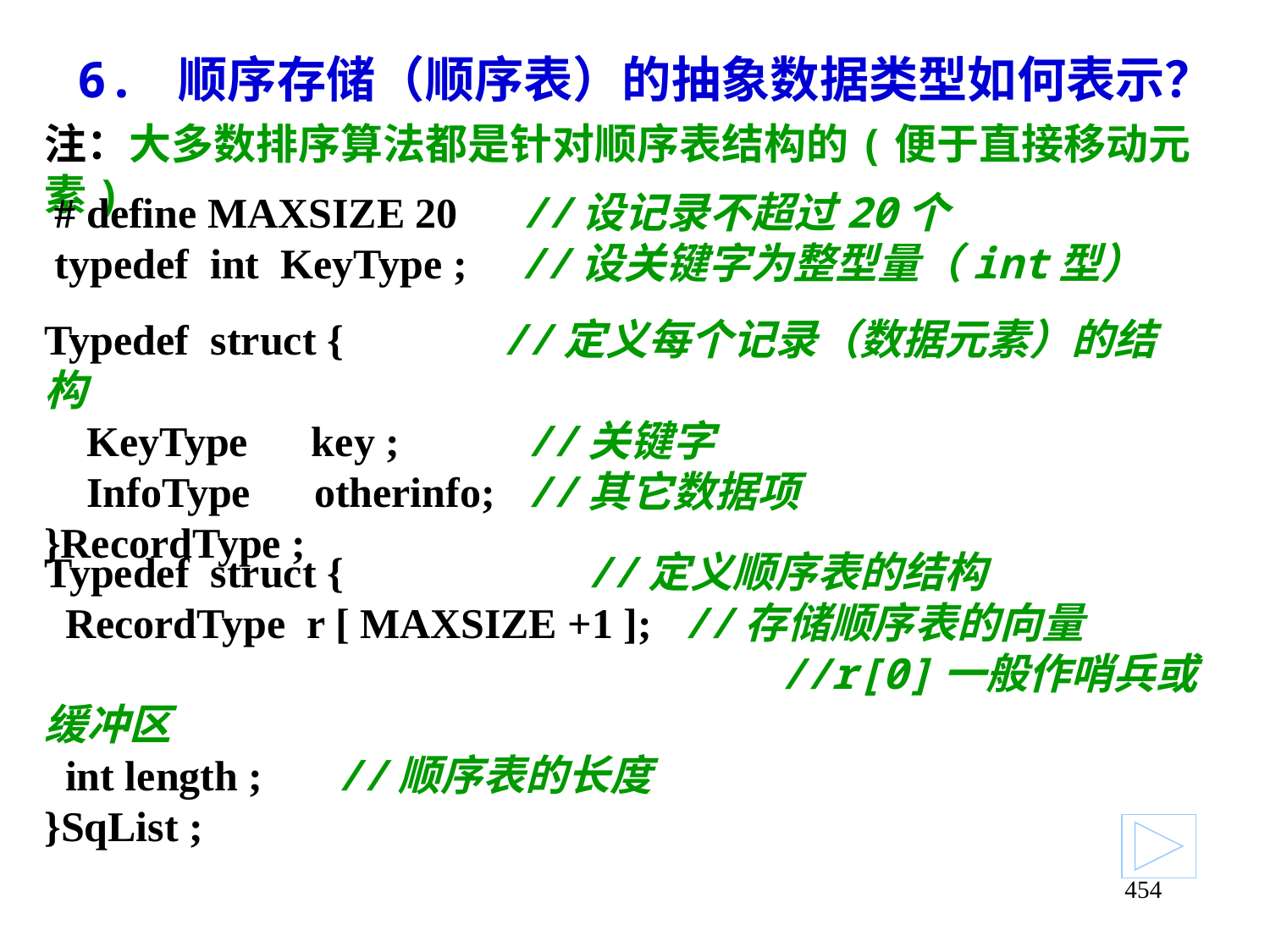

# 6. 顺序存储（顺序表）的抽象数据类型如何表示？
注：大多数排序算法都是针对顺序表结构的(便于直接移动元素)
# define MAXSIZE 20      //设记录不超过20个
typedef  int  KeyType ;     //设关键字为整型量（int型）
Typedef  struct {               //定义每个记录（数据元素）的结构
    KeyType      key ;            //关键字
    InfoType      otherinfo;   //其它数据项
}RecordType ;
Typedef  struct {                       //定义顺序表的结构
  RecordType  r [ MAXSIZE +1 ];   //存储顺序表的向量
                             //r[0]一般作哨兵或缓冲区
  int length ;       //顺序表的长度
}SqList ;

454